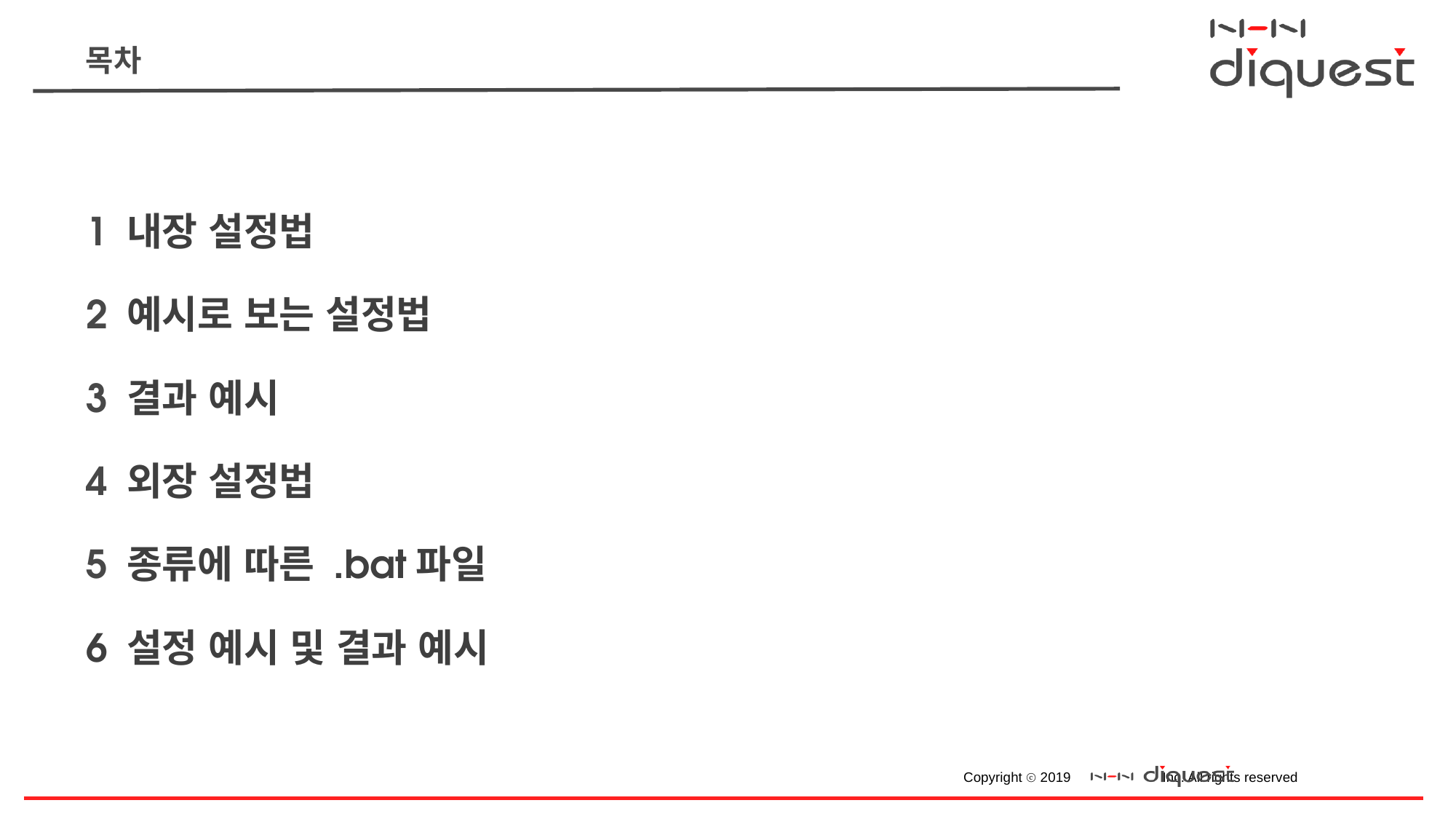

# 목차

1 내장 설정법

2 예시로 보는 설정법

3 결과 예시

4 외장 설정법

5 종류에 따른 .bat파일

6 설정 예시 및 결과 예시